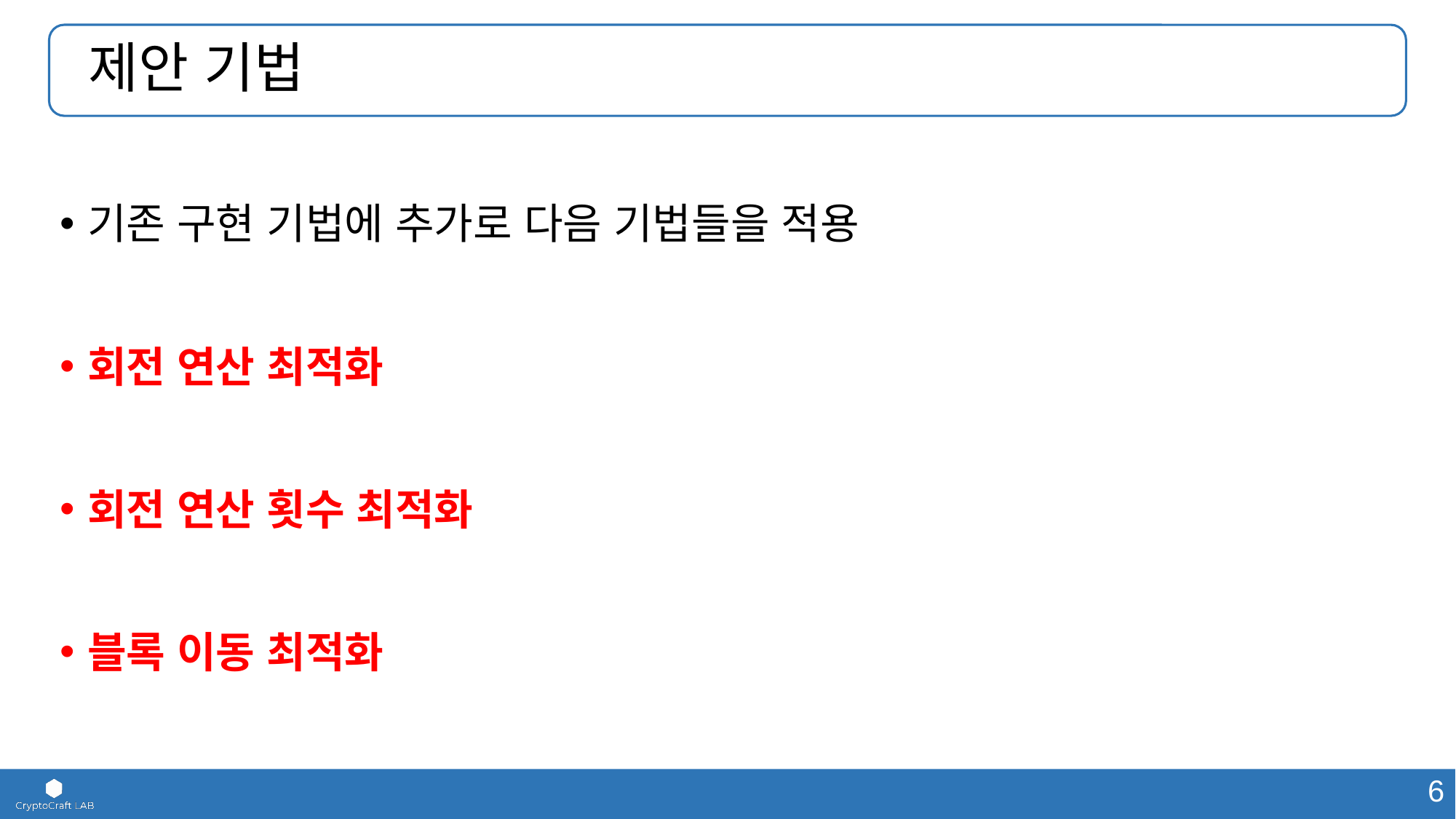

# 제안 기법
기존 구현 기법에 추가로 다음 기법들을 적용
회전 연산 최적화
회전 연산 횟수 최적화
블록 이동 최적화